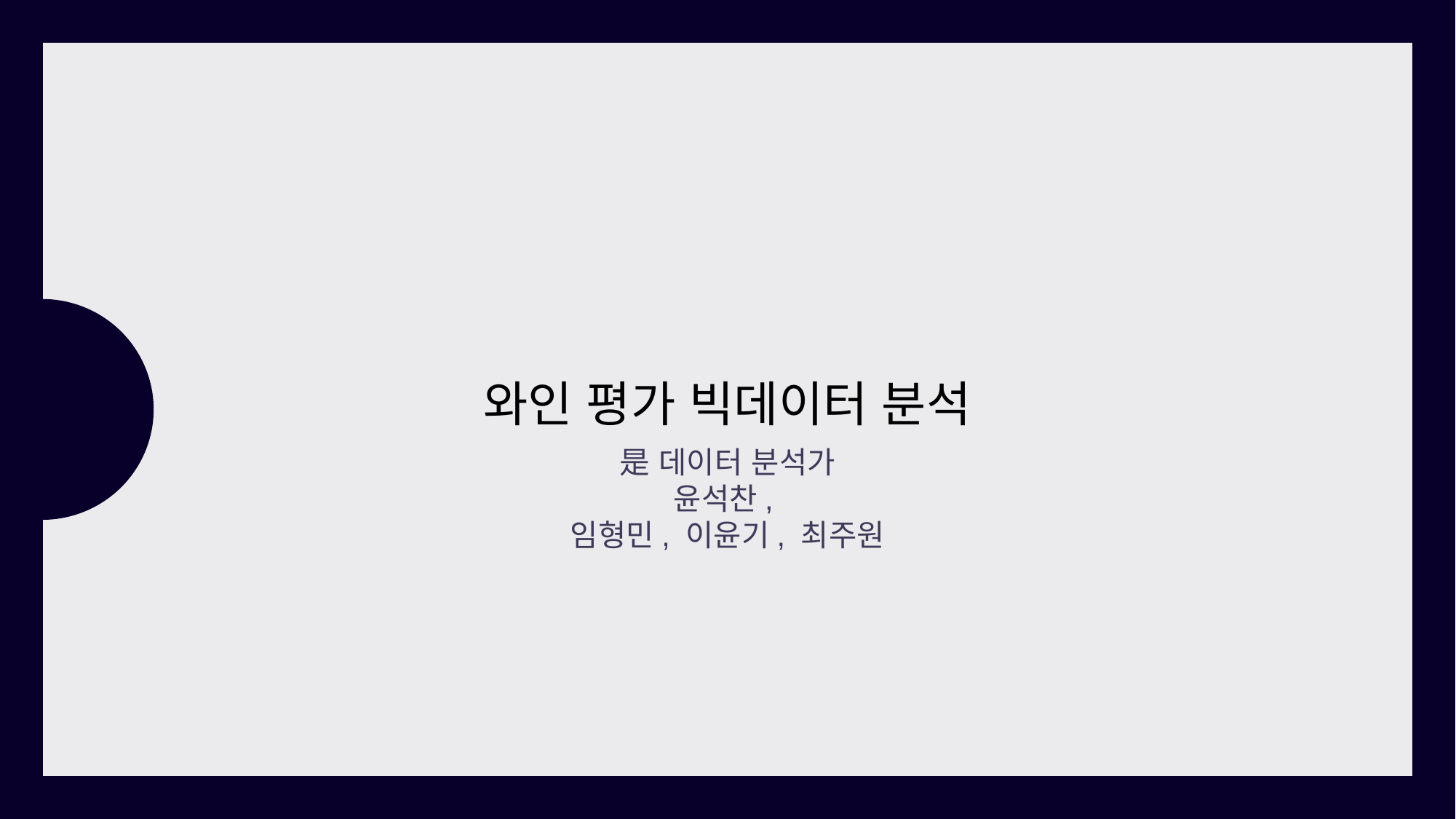

와인 평가 빅데이터 분석
是 데이터 분석가
윤석찬,
임형민, 이윤기, 최주원